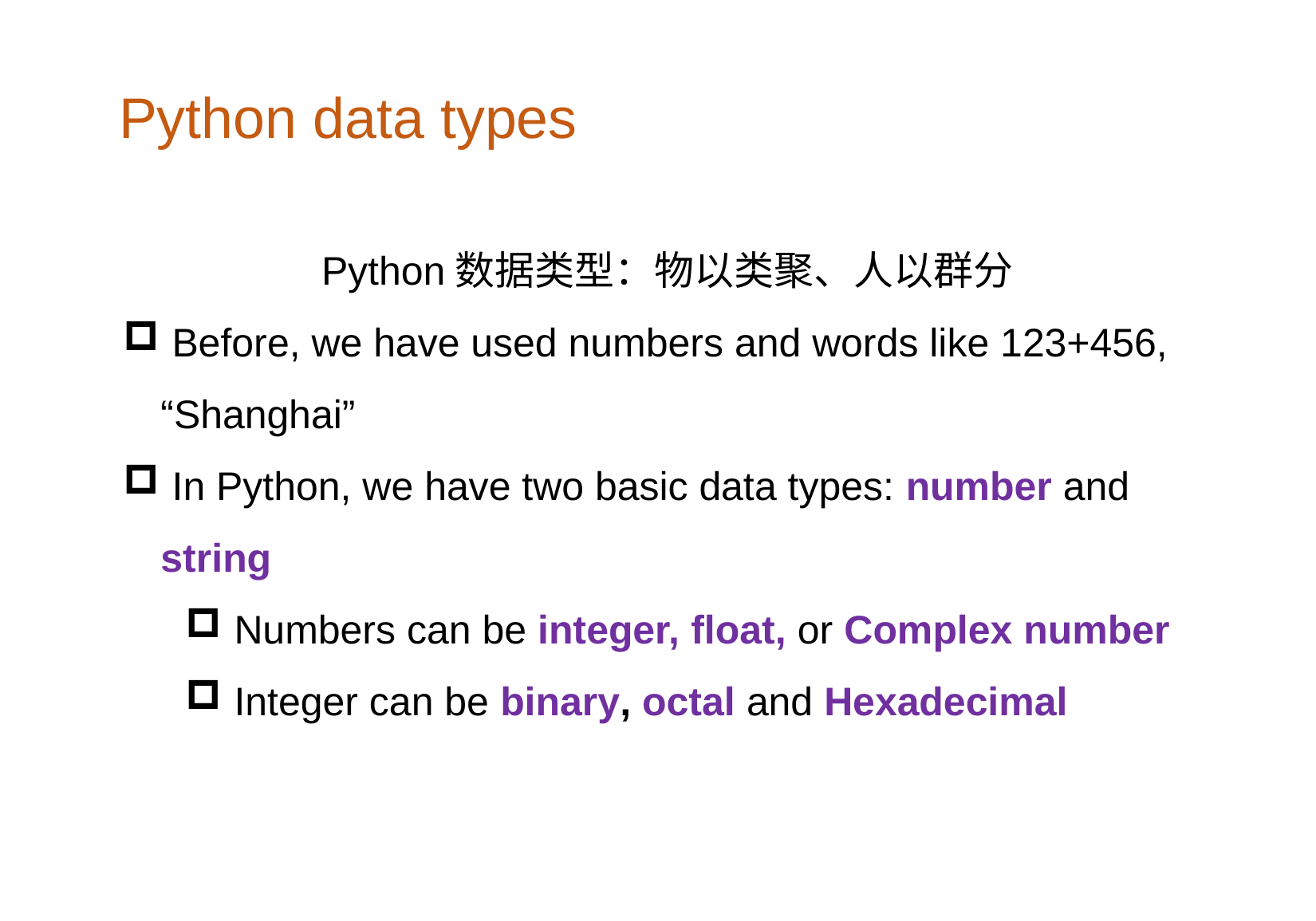

Python data types
Python数据类型：物以类聚、人以群分
 Before, we have used numbers and words like 123+456, “Shanghai”
 In Python, we have two basic data types: number and string
 Numbers can be integer, float, or Complex number
 Integer can be binary, octal and Hexadecimal